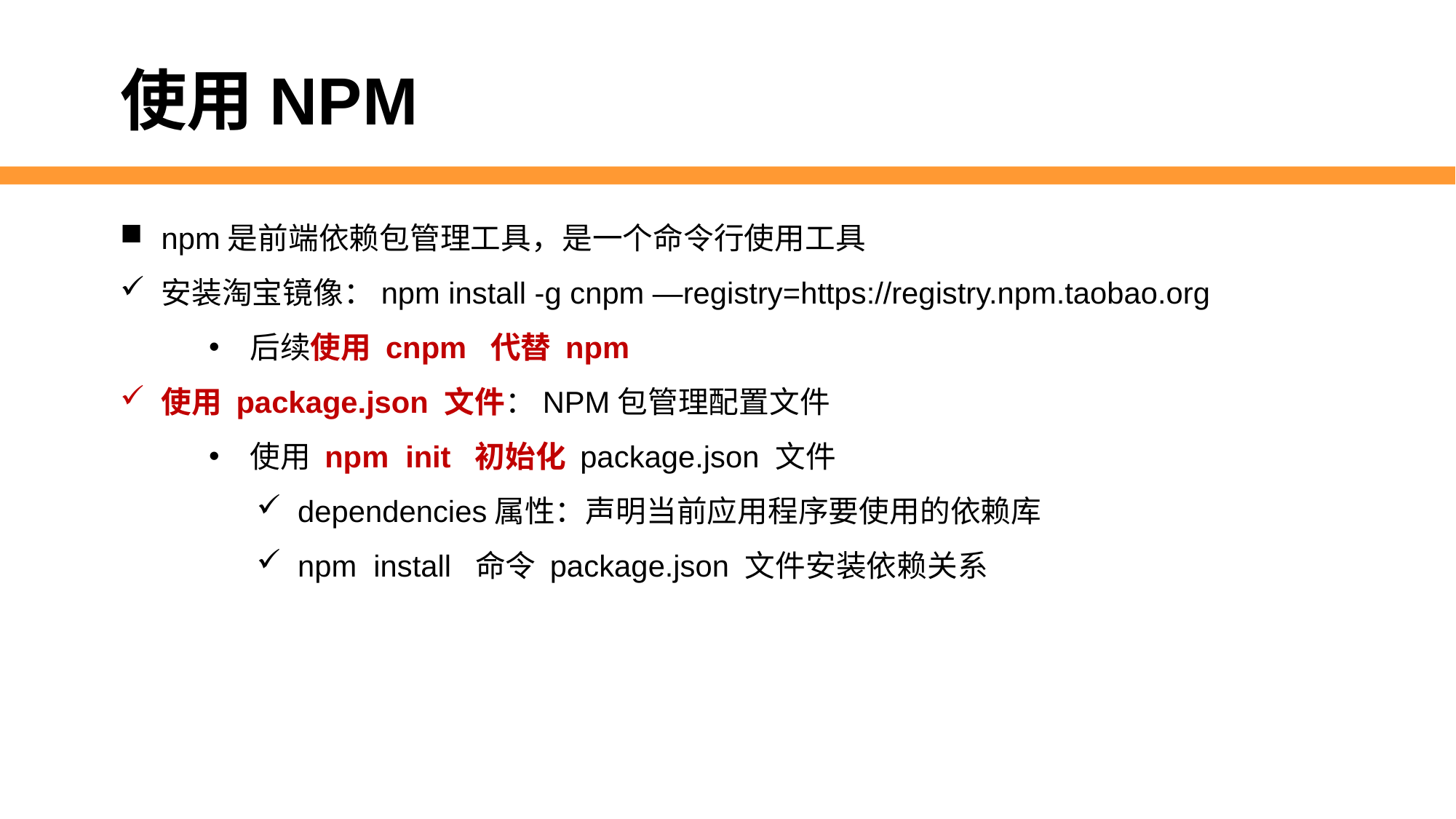

使用NPM
npm是前端依赖包管理工具，是一个命令行使用工具
安装淘宝镜像：npm install -g cnpm —registry=https://registry.npm.taobao.org
后续使用 cnpm  代替 npm
使用 package.json 文件：NPM包管理配置文件
使用 npm  init  初始化 package.json 文件
dependencies属性：声明当前应用程序要使用的依赖库
npm  install  命令 package.json 文件安装依赖关系